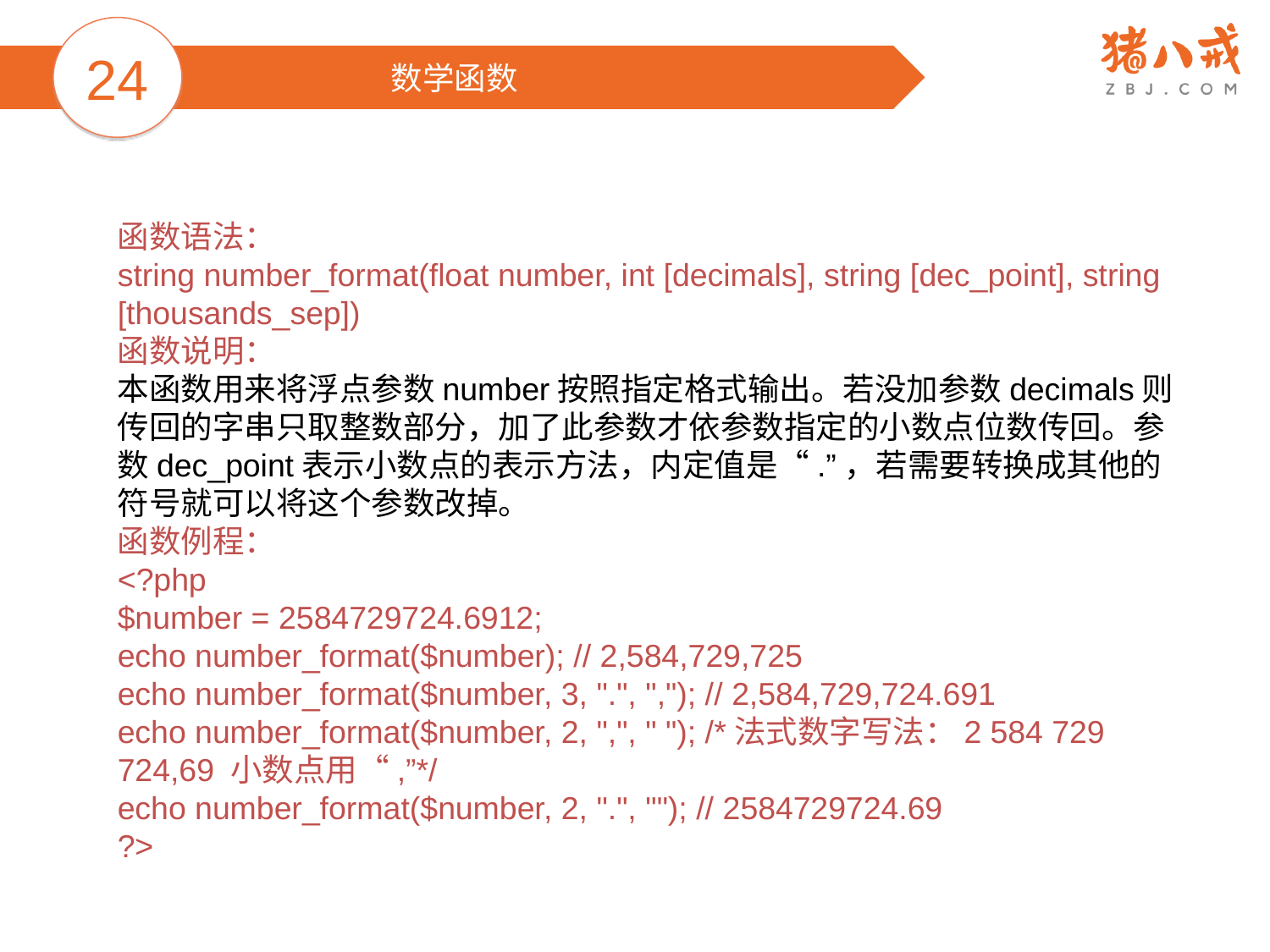

24
数学函数

函数语法：
string number_format(float number, int [decimals], string [dec_point], string [thousands_sep])
函数说明：
本函数用来将浮点参数number按照指定格式输出。若没加参数decimals则传回的字串只取整数部分，加了此参数才依参数指定的小数点位数传回。参数dec_point表示小数点的表示方法，内定值是“.”，若需要转换成其他的符号就可以将这个参数改掉。
函数例程：
<?php
$number = 2584729724.6912;
echo number_format($number); // 2,584,729,725
echo number_format($number, 3, ".", ","); // 2,584,729,724.691
echo number_format($number, 2, ",", " "); /*法式数字写法：2 584 729 724,69 小数点用“,”*/
echo number_format($number, 2, ".", ""); // 2584729724.69
?>